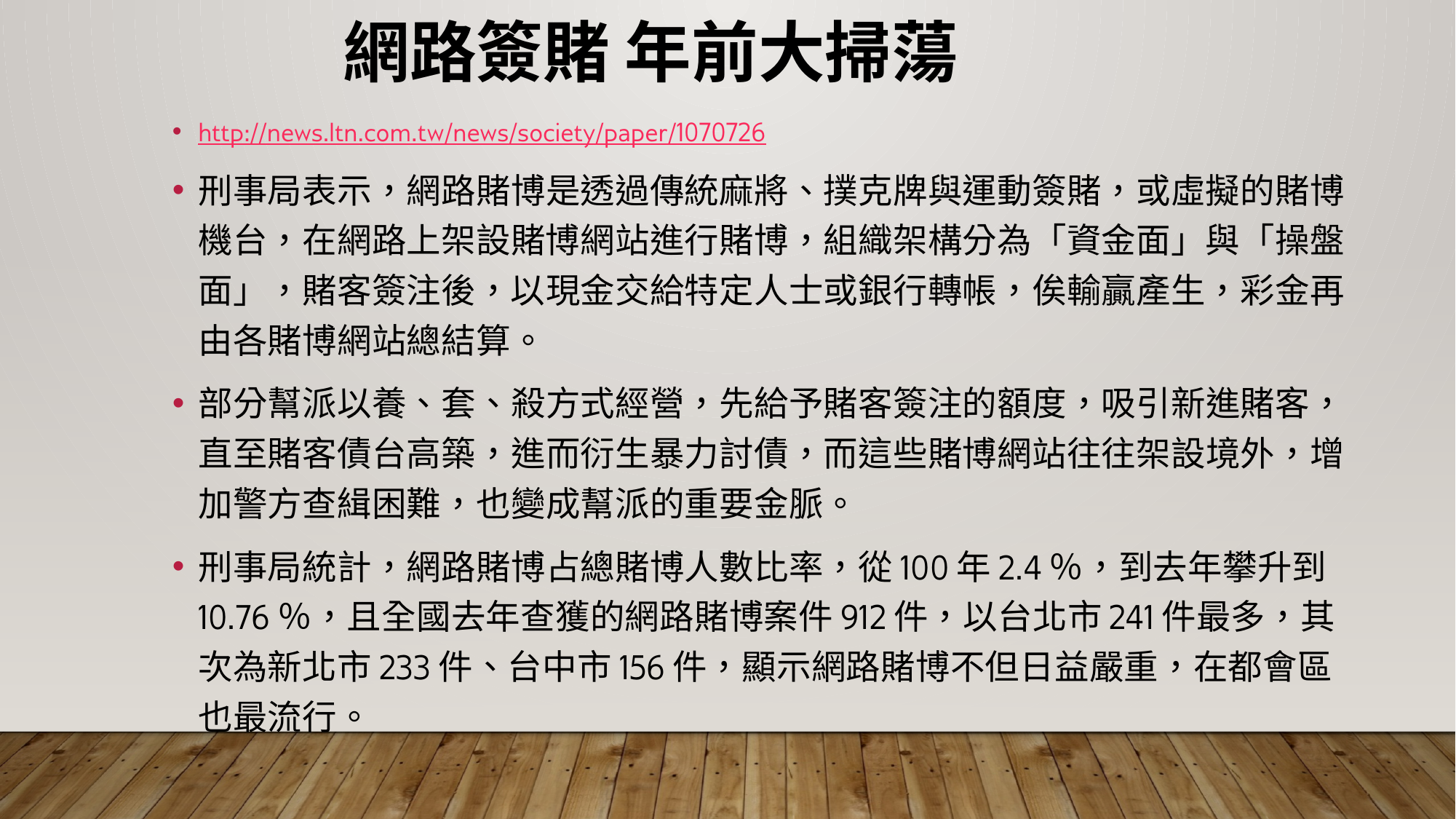

網路簽賭 年前大掃蕩
http://news.ltn.com.tw/news/society/paper/1070726
刑事局表示，網路賭博是透過傳統麻將、撲克牌與運動簽賭，或虛擬的賭博機台，在網路上架設賭博網站進行賭博，組織架構分為「資金面」與「操盤面」，賭客簽注後，以現金交給特定人士或銀行轉帳，俟輸贏產生，彩金再由各賭博網站總結算。
部分幫派以養、套、殺方式經營，先給予賭客簽注的額度，吸引新進賭客，直至賭客債台高築，進而衍生暴力討債，而這些賭博網站往往架設境外，增加警方查緝困難，也變成幫派的重要金脈。
刑事局統計，網路賭博占總賭博人數比率，從100年2.4％，到去年攀升到10.76％，且全國去年查獲的網路賭博案件912件，以台北市241件最多，其次為新北市233件、台中市156件，顯示網路賭博不但日益嚴重，在都會區也最流行。